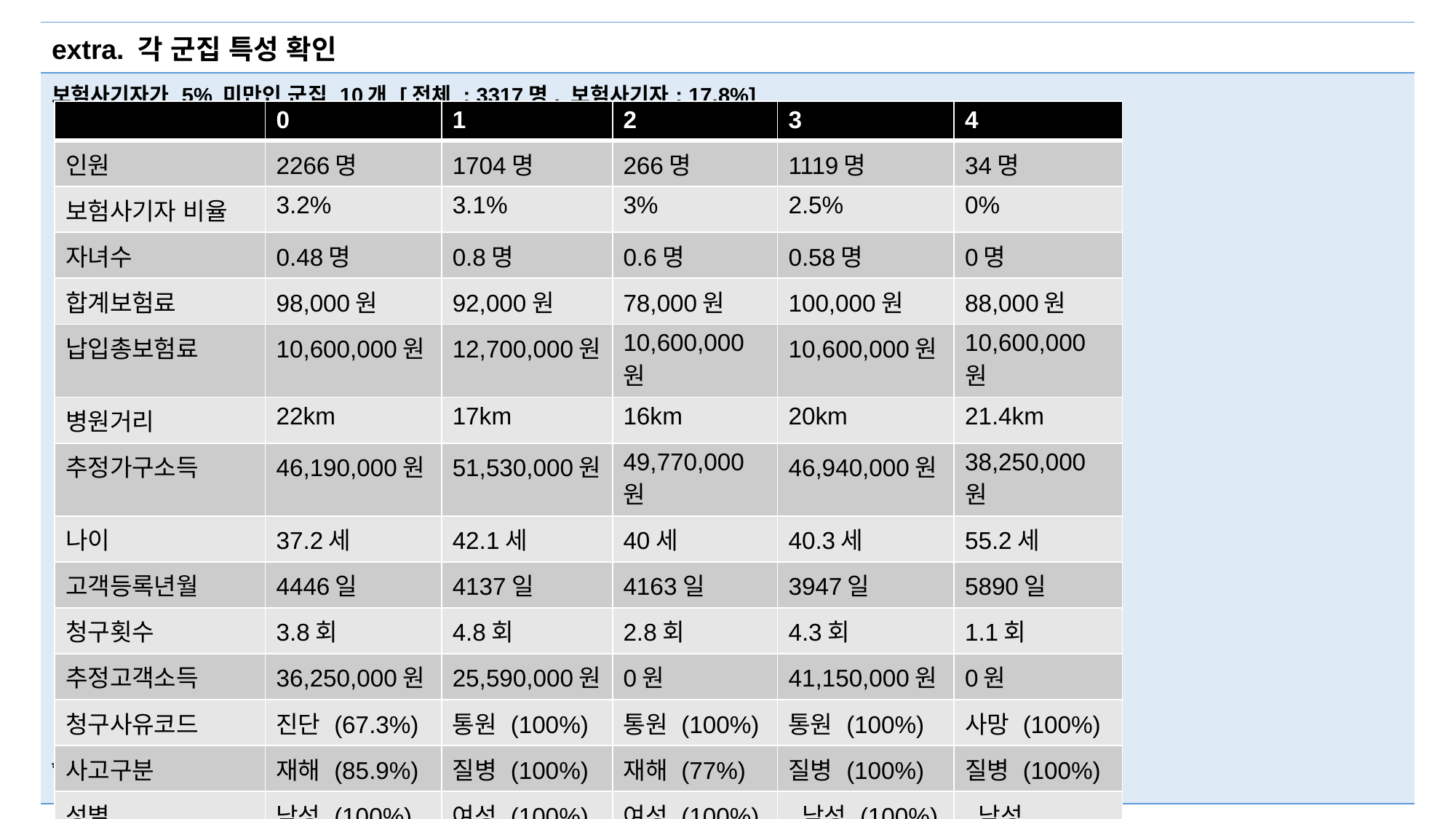

| extra. 각 군집 특성 확인 |
| --- |
| 보험사기자가 5% 미만인 군집 10개 [전체 : 3317명, 보험사기자: 17.8%] \* 소득이나 보험료같은 금액은 중위값, 나머지는 평균값 적용. |
|  | 0 | 1 | 2 | 3 | 4 |
| --- | --- | --- | --- | --- | --- |
| 인원 | 2266명 | 1704명 | 266명 | 1119명 | 34명 |
| 보험사기자 비율 | 3.2% | 3.1% | 3% | 2.5% | 0% |
| 자녀수 | 0.48명 | 0.8명 | 0.6명 | 0.58명 | 0명 |
| 합계보험료 | 98,000원 | 92,000원 | 78,000원 | 100,000원 | 88,000원 |
| 납입총보험료 | 10,600,000원 | 12,700,000원 | 10,600,000원 | 10,600,000원 | 10,600,000원 |
| 병원거리 | 22km | 17km | 16km | 20km | 21.4km |
| 추정가구소득 | 46,190,000원 | 51,530,000원 | 49,770,000원 | 46,940,000원 | 38,250,000원 |
| 나이 | 37.2세 | 42.1세 | 40세 | 40.3세 | 55.2세 |
| 고객등록년월 | 4446일 | 4137일 | 4163일 | 3947일 | 5890일 |
| 청구횟수 | 3.8회 | 4.8회 | 2.8회 | 4.3회 | 1.1회 |
| 추정고객소득 | 36,250,000원 | 25,590,000원 | 0원 | 41,150,000원 | 0원 |
| 청구사유코드 | 진단 (67.3%) | 통원 (100%) | 통원 (100%) | 통원 (100%) | 사망 (100%) |
| 사고구분 | 재해 (85.9%) | 질병 (100%) | 재해 (77%) | 질병 (100%) | 질병 (100%) |
| 성별 | 남성 (100%) | 여성 (100%) | 여성 (100%) | 남성 (100%) | 남성 (100%) |